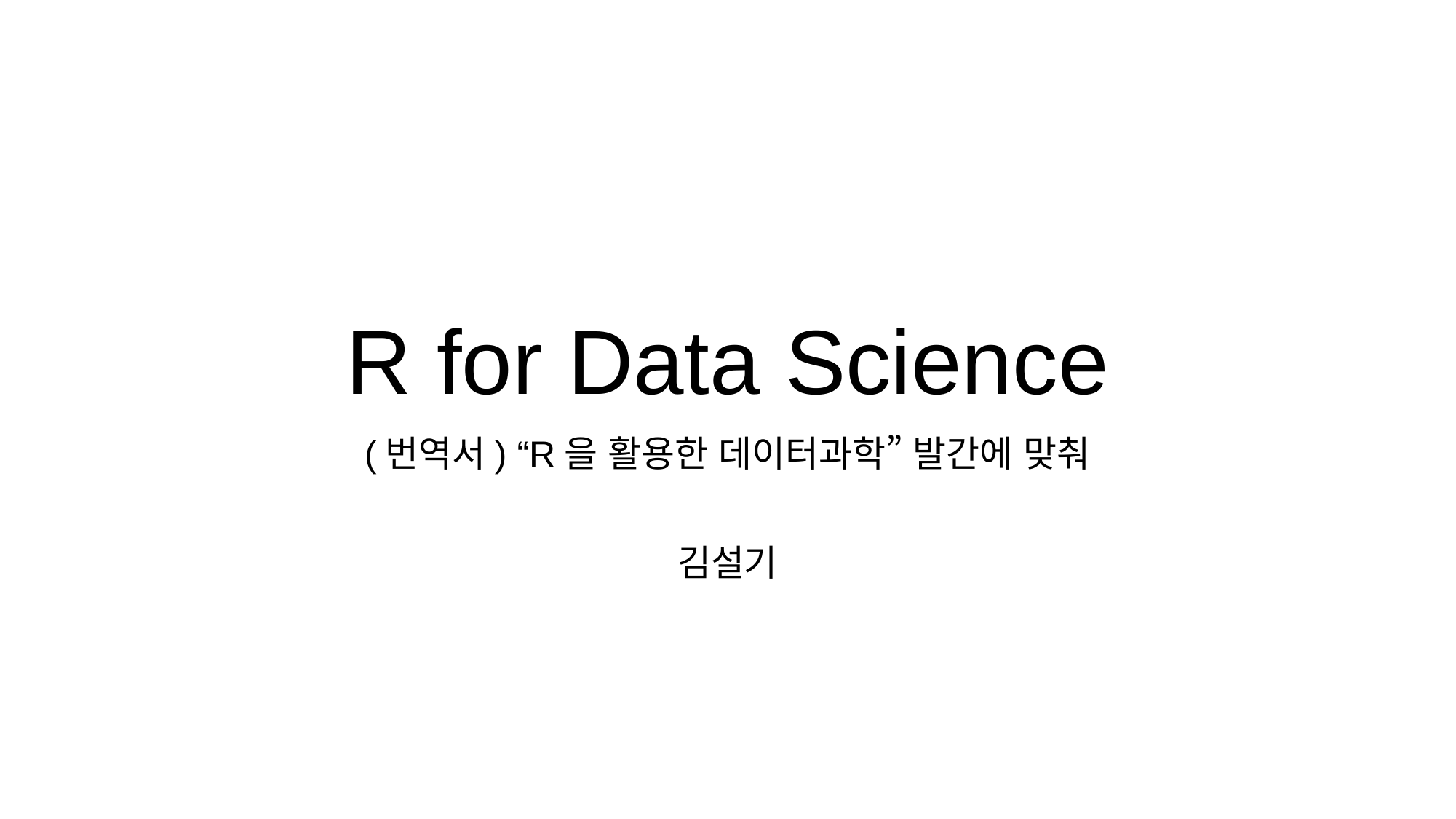

# R for Data Science
(번역서) “R을 활용한 데이터과학” 발간에 맞춰

김설기